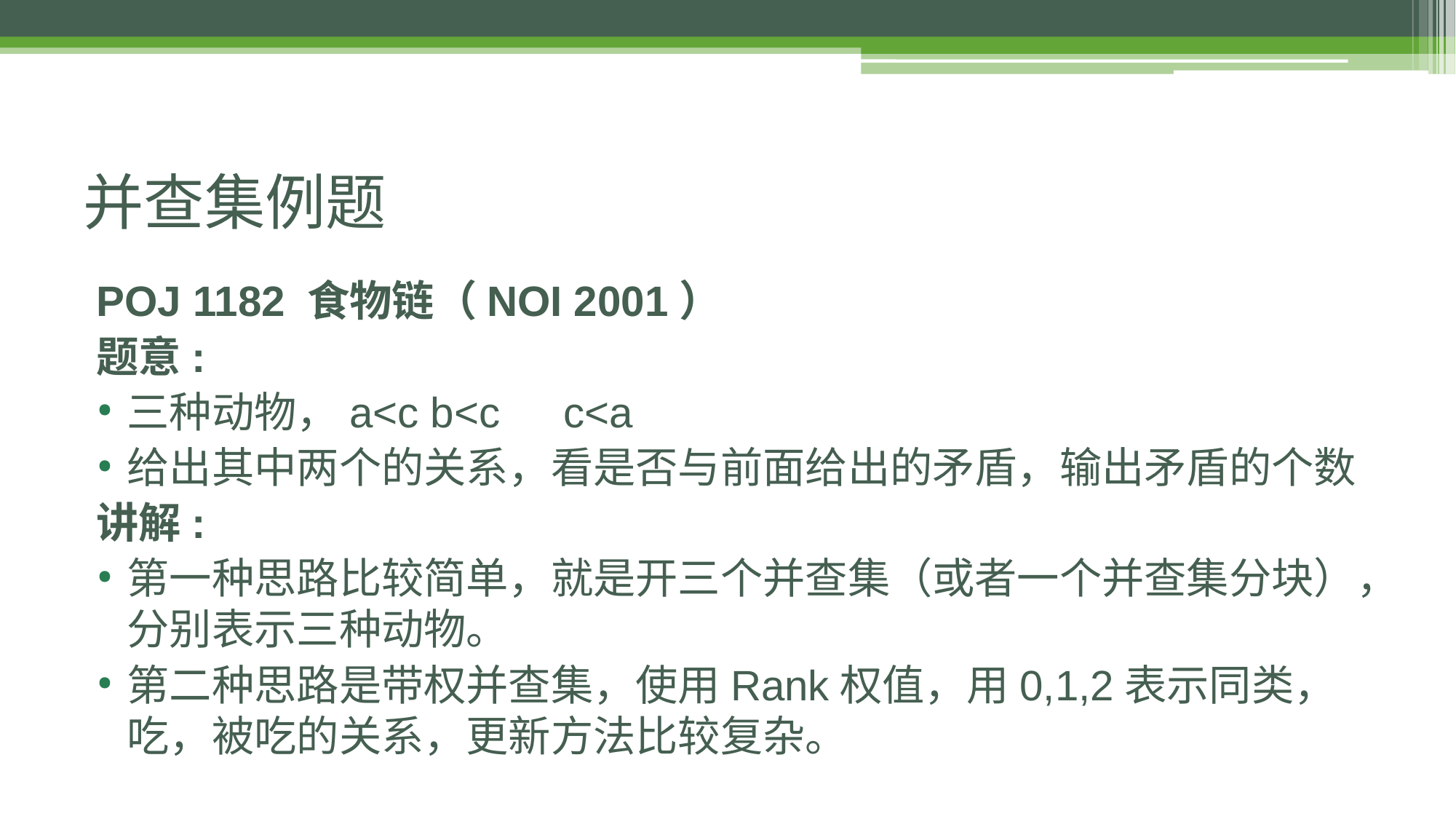

# 并查集例题
POJ 1182 食物链（NOI 2001）
题意:
三种动物，a<c b<c 	c<a
给出其中两个的关系，看是否与前面给出的矛盾，输出矛盾的个数
讲解:
第一种思路比较简单，就是开三个并查集（或者一个并查集分块），分别表示三种动物。
第二种思路是带权并查集，使用Rank权值，用0,1,2表示同类，吃，被吃的关系，更新方法比较复杂。